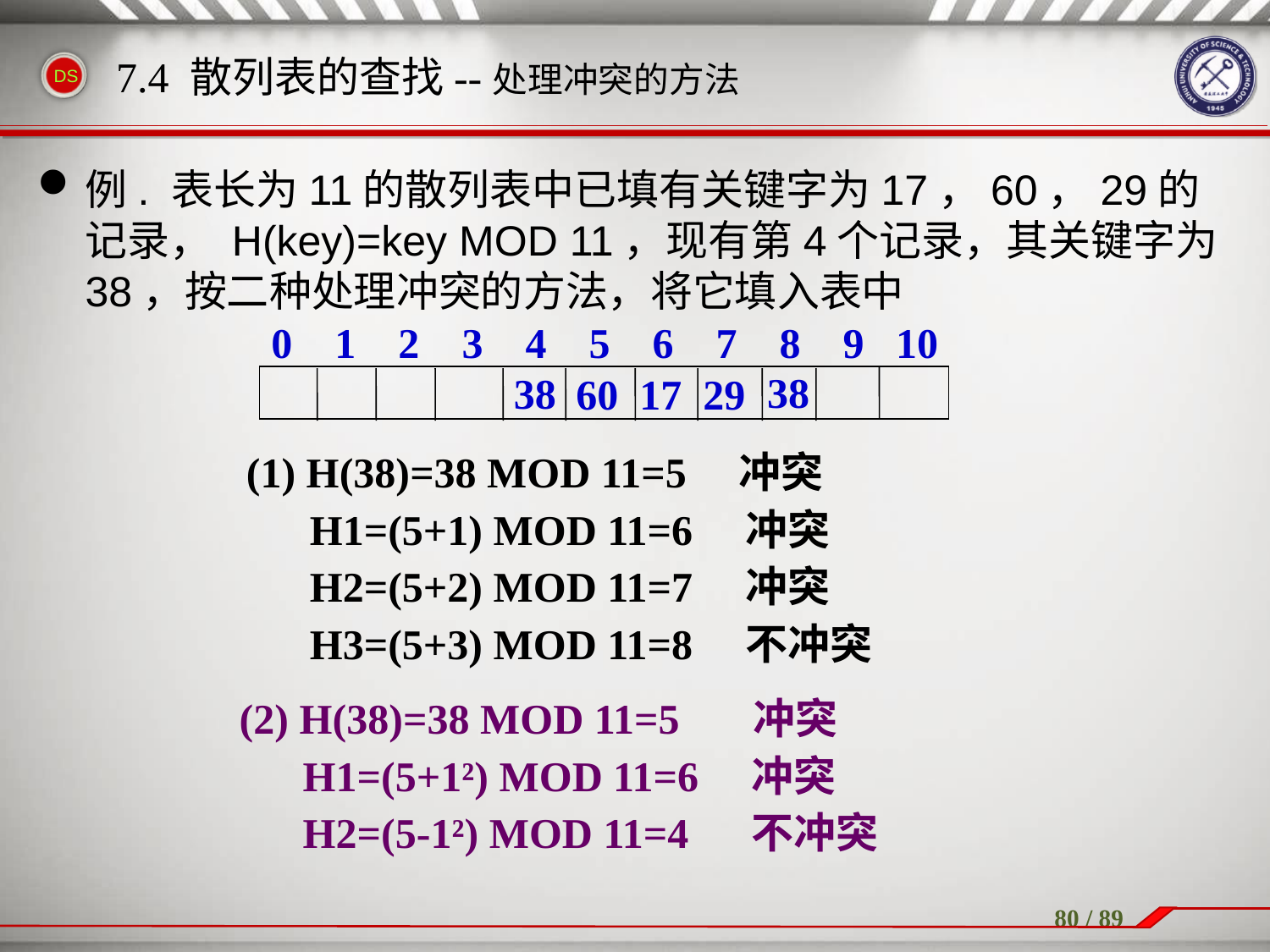

例. 表长为11的散列表中已填有关键字为17，60，29的记录， H(key)=key MOD 11，现有第4个记录，其关键字为38，按二种处理冲突的方法，将它填入表中

7.4 散列表的查找--处理冲突的方法
0    1    2    3    4    5    6    7    8    9   10
38
38
60  17  29

(1) H(38)=38 MOD 11=5    冲突
      H1=(5+1) MOD 11=6    冲突
      H2=(5+2) MOD 11=7    冲突
      H3=(5+3) MOD 11=8    不冲突
(2) H(38)=38 MOD 11=5      冲突
      H1=(5+1²) MOD 11=6    冲突
      H2=(5-1²) MOD 11=4     不冲突